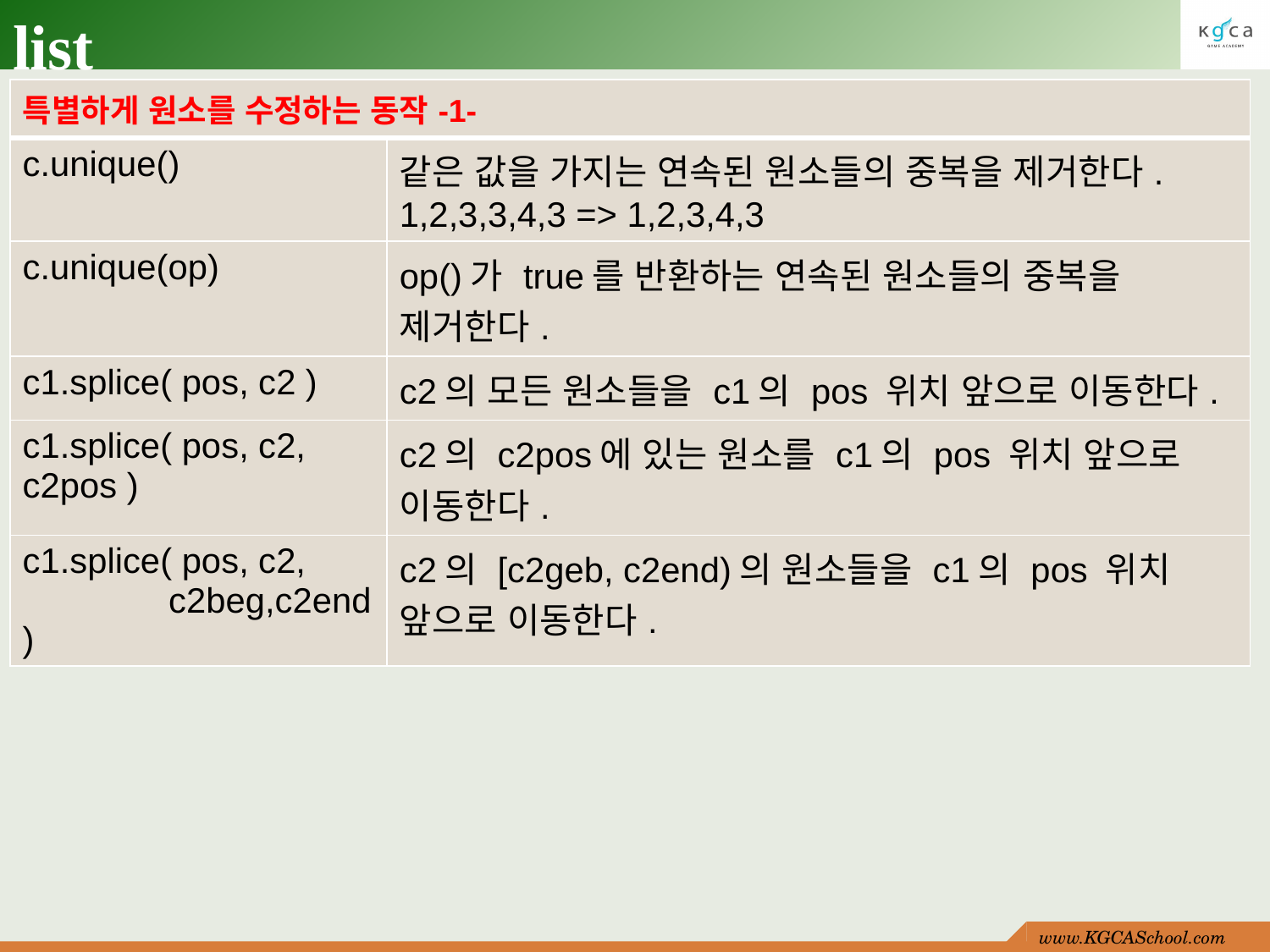

# list
| 특별하게 원소를 수정하는 동작-1- |  |
| --- | --- |
| c.unique() | 같은 값을 가지는 연속된 원소들의 중복을 제거한다. 1,2,3,3,4,3 => 1,2,3,4,3 |
| c.unique(op) | op()가 true를 반환하는 연속된 원소들의 중복을 제거한다. |
| c1.splice( pos, c2 ) | c2의 모든 원소들을 c1의 pos 위치 앞으로 이동한다. |
| c1.splice( pos, c2, c2pos ) | c2의 c2pos에 있는 원소를 c1의 pos 위치 앞으로 이동한다. |
| c1.splice( pos, c2, c2beg,c2end ) | c2의 [c2geb, c2end)의 원소들을 c1의 pos 위치 앞으로 이동한다. |